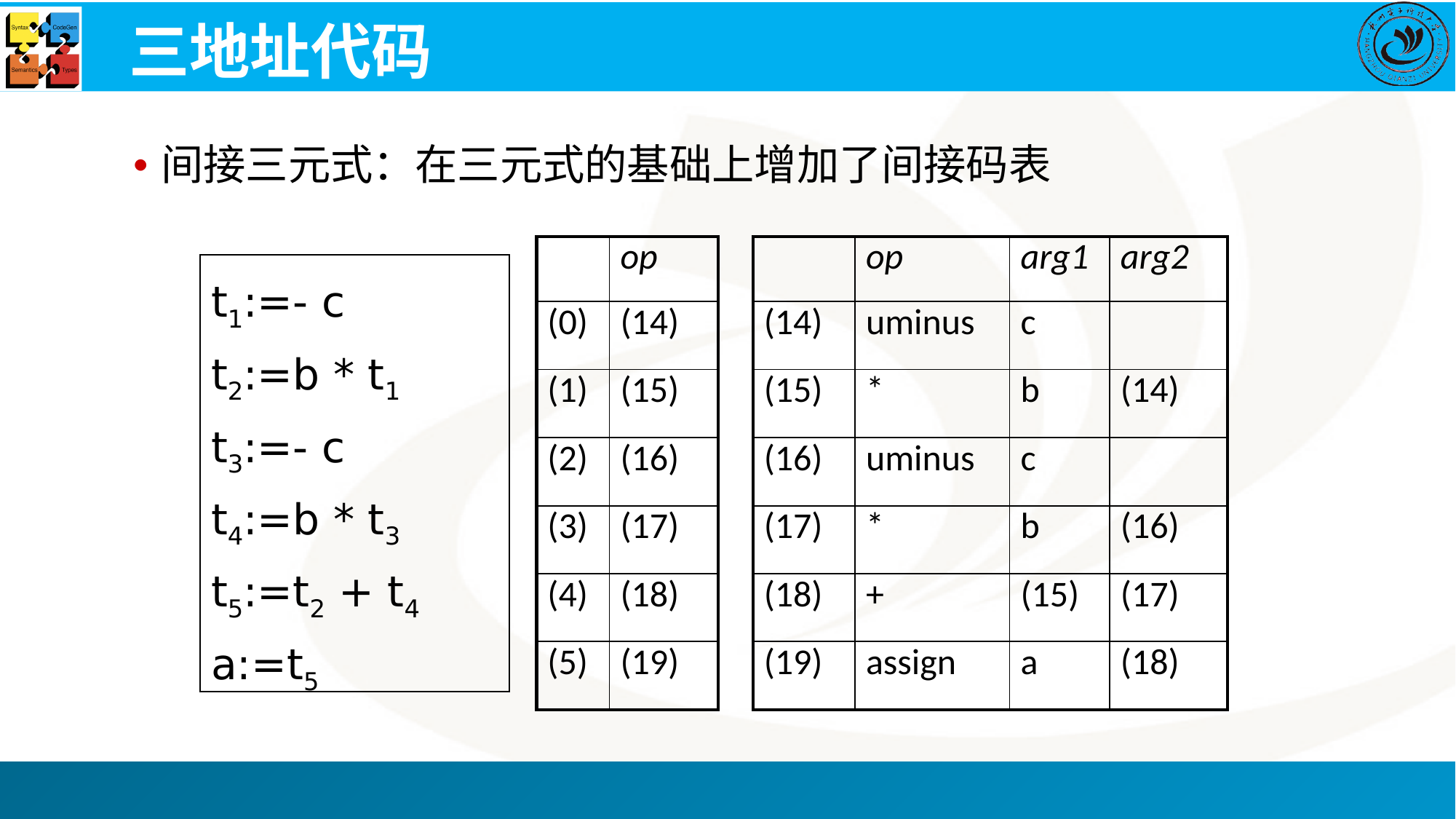

# 三地址代码
间接三元式：在三元式的基础上增加了间接码表
|  | op |
| --- | --- |
| (0) | (14) |
| (1) | (15) |
| (2) | (16) |
| (3) | (17) |
| (4) | (18) |
| (5) | (19) |
|  | op | arg1 | arg2 |
| --- | --- | --- | --- |
| (14) | uminus | c |  |
| (15) | \* | b | (14) |
| (16) | uminus | c |  |
| (17) | \* | b | (16) |
| (18) | + | (15) | (17) |
| (19) | assign | a | (18) |
t1:=- c
t2:=b * t1
t3:=- c
t4:=b * t3
t5:=t2 + t4
a:=t5
37